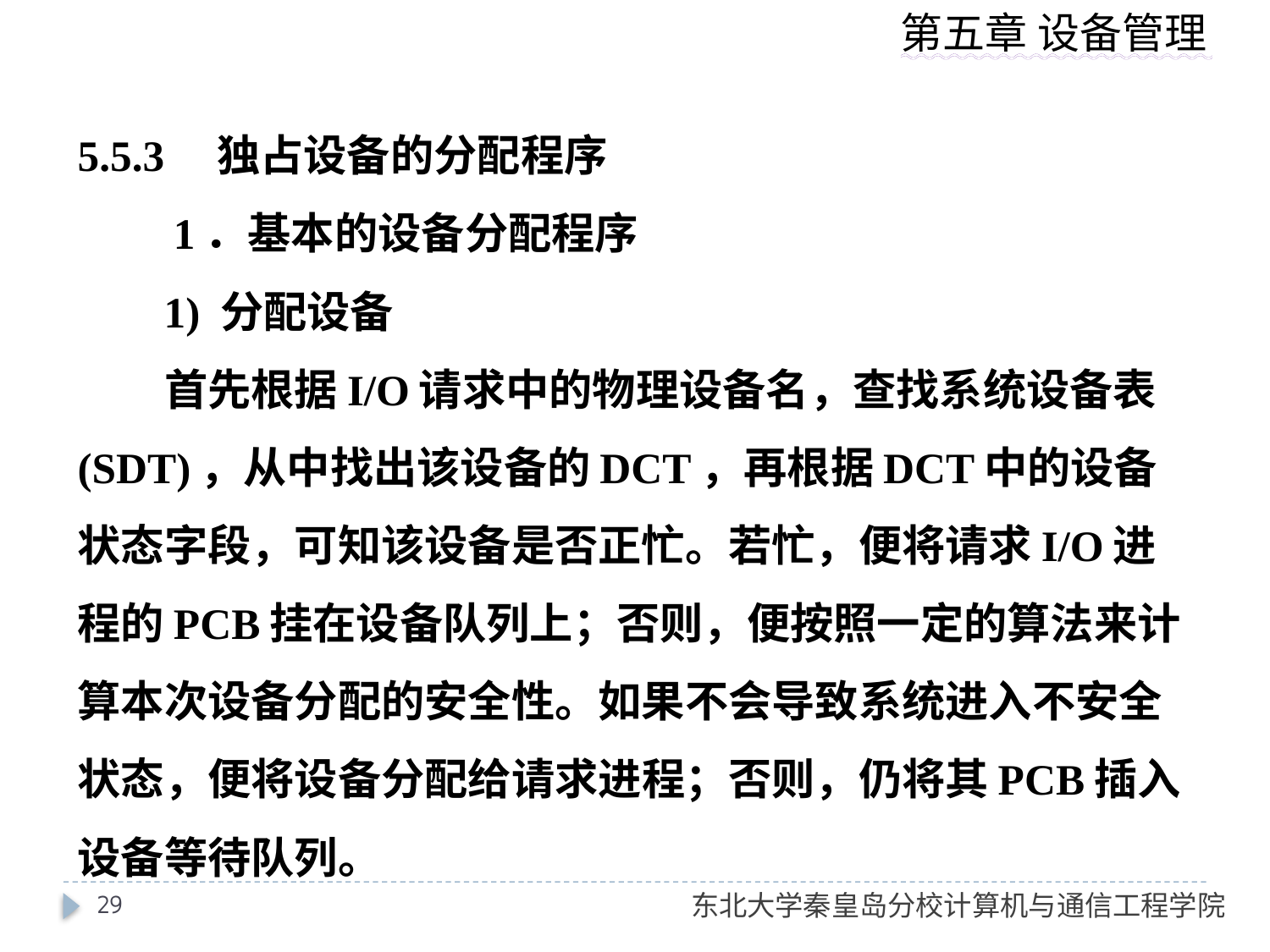

5.5.3　独占设备的分配程序
　　1．基本的设备分配程序
        1) 分配设备
　　首先根据I/O请求中的物理设备名，查找系统设备表(SDT)，从中找出该设备的DCT，再根据DCT中的设备状态字段，可知该设备是否正忙。若忙，便将请求I/O进程的PCB挂在设备队列上；否则，便按照一定的算法来计算本次设备分配的安全性。如果不会导致系统进入不安全状态，便将设备分配给请求进程；否则，仍将其PCB插入设备等待队列。

29